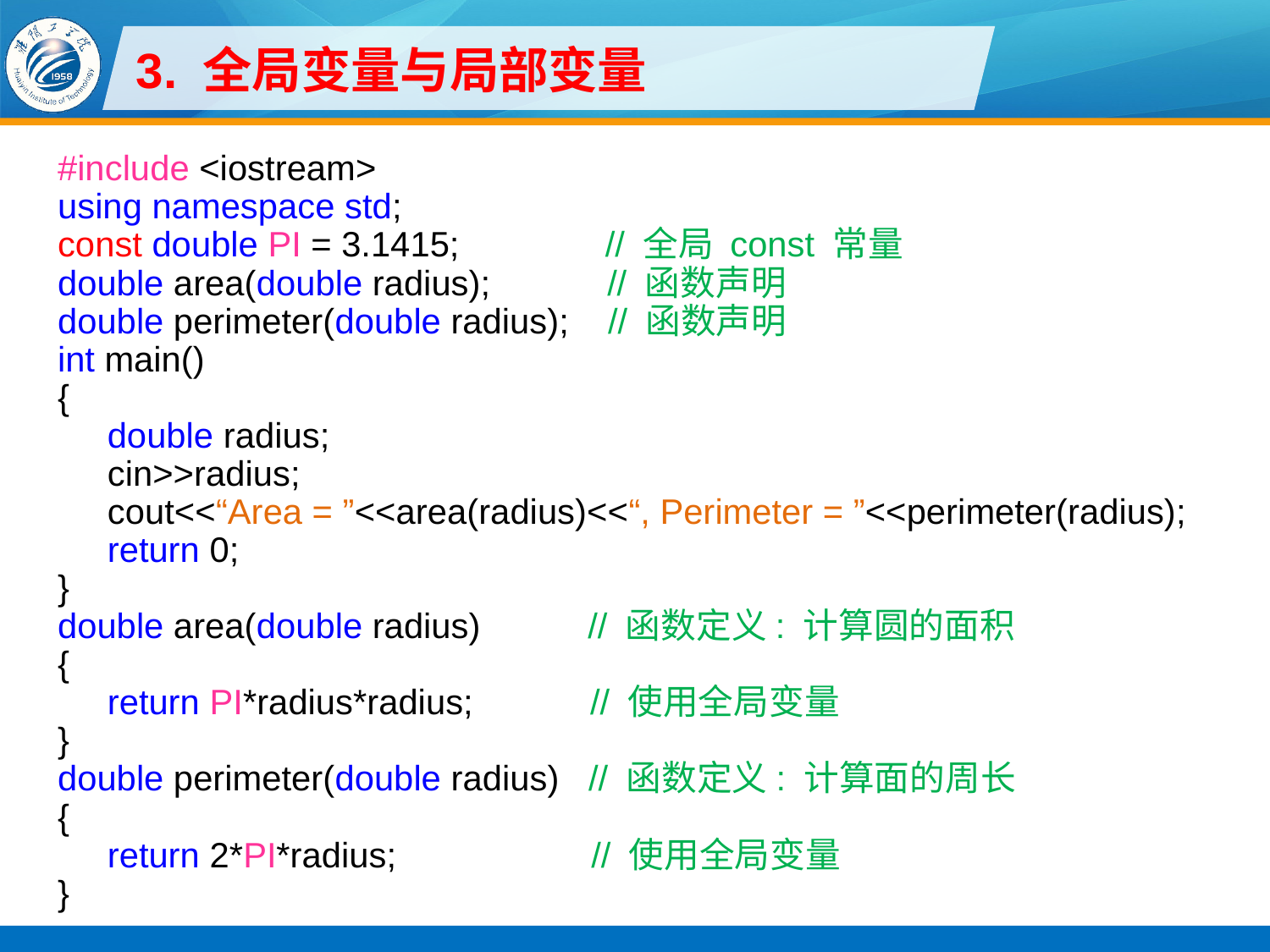

# 3. 全局变量与局部变量
#include <iostream>
using namespace std;
const double PI = 3.1415;               // 全局 const 常量
double area(double radius);            // 函数声明
double perimeter(double radius);    // 函数声明
int main()
{
double radius;
cin>>radius;
cout<<“Area = ”<<area(radius)<<“, Perimeter = ”<<perimeter(radius);
return 0;
}
double area(double radius)           // 函数定义: 计算圆的面积
{
return PI*radius*radius;            // 使用全局变量
}
double perimeter(double radius)   // 函数定义: 计算面的周长
{
return 2*PI*radius;                    // 使用全局变量
}